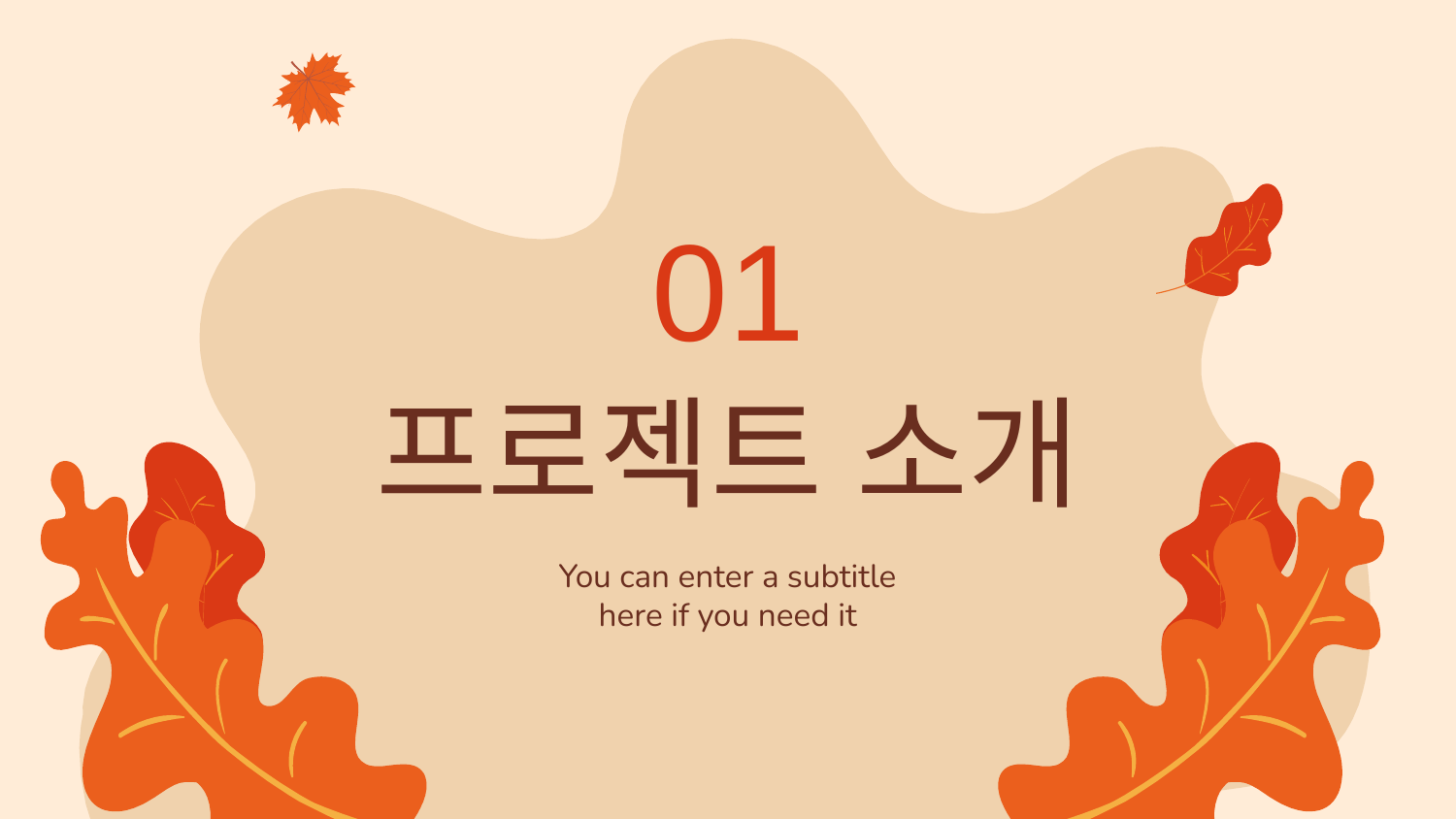

01
# 프로젝트 소개
You can enter a subtitle
here if you need it